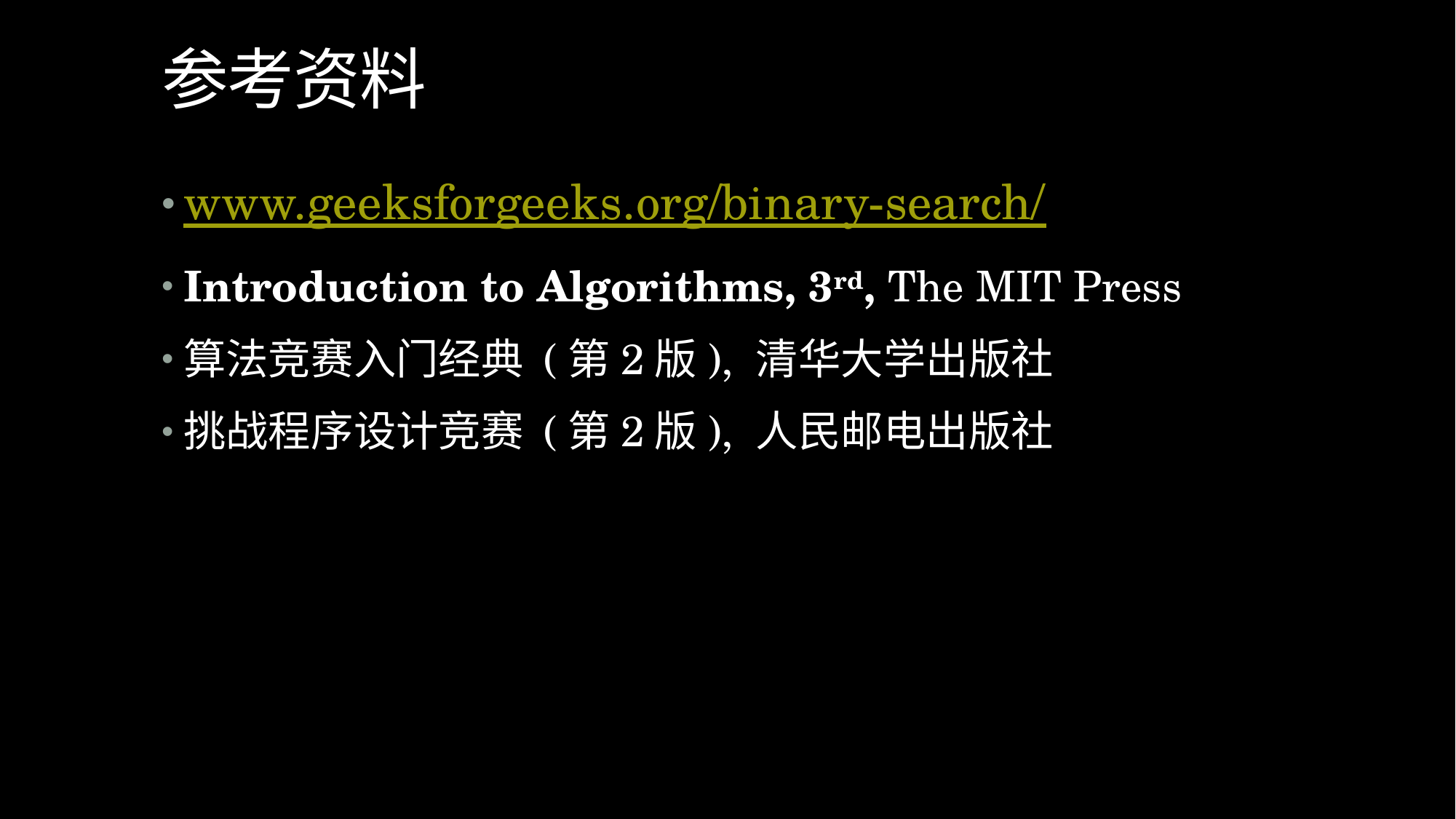

# 参考资料
www.geeksforgeeks.org/binary-search/
Introduction to Algorithms, 3rd, The MIT Press
算法竞赛入门经典 (第2版), 清华大学出版社
挑战程序设计竞赛 (第2版), 人民邮电出版社